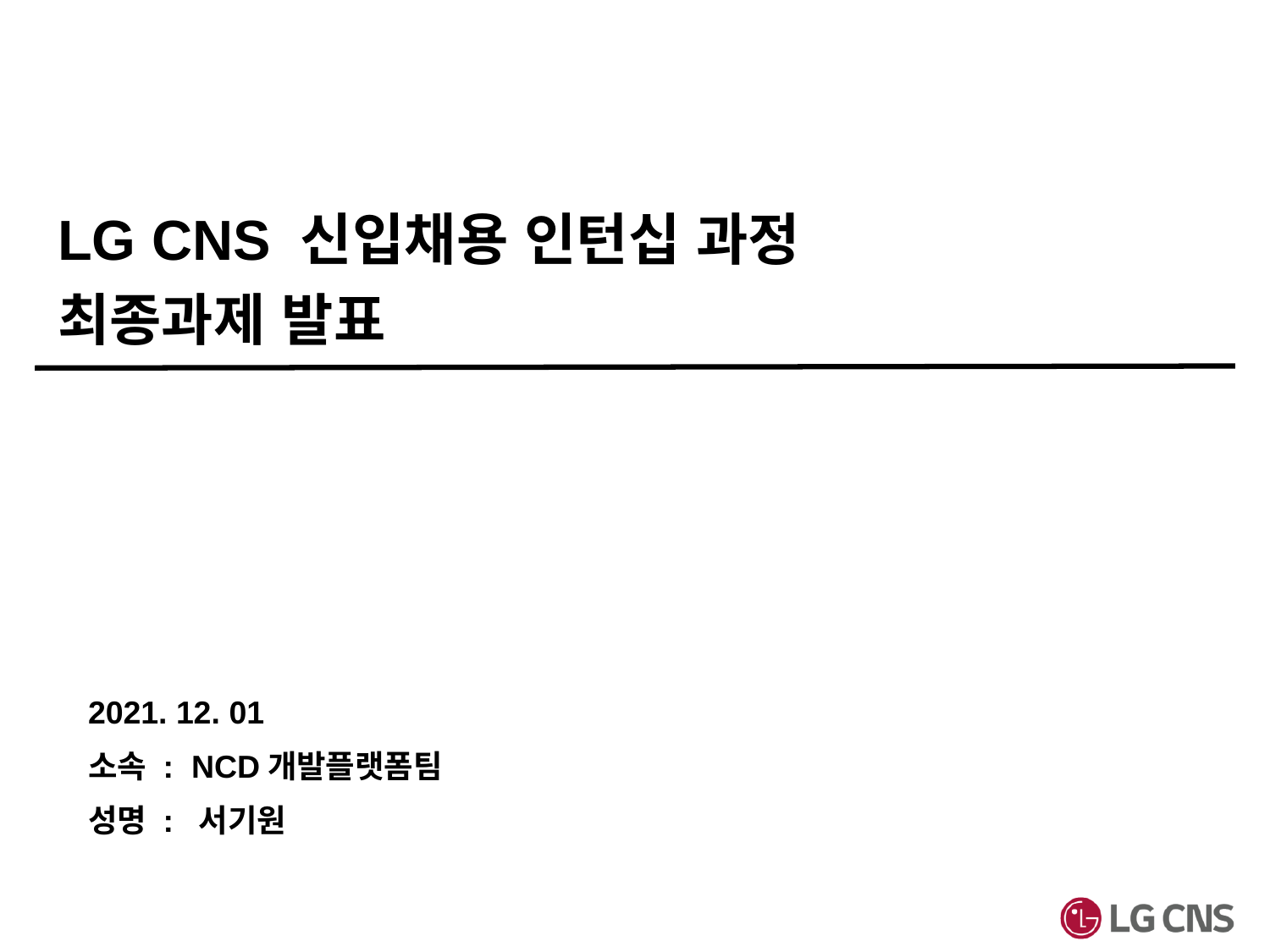

# LG CNS 신입채용 인턴십 과정 최종과제 발표
2021. 12. 01
소속 :  NCD개발플랫폼팀
성명 :  서기원